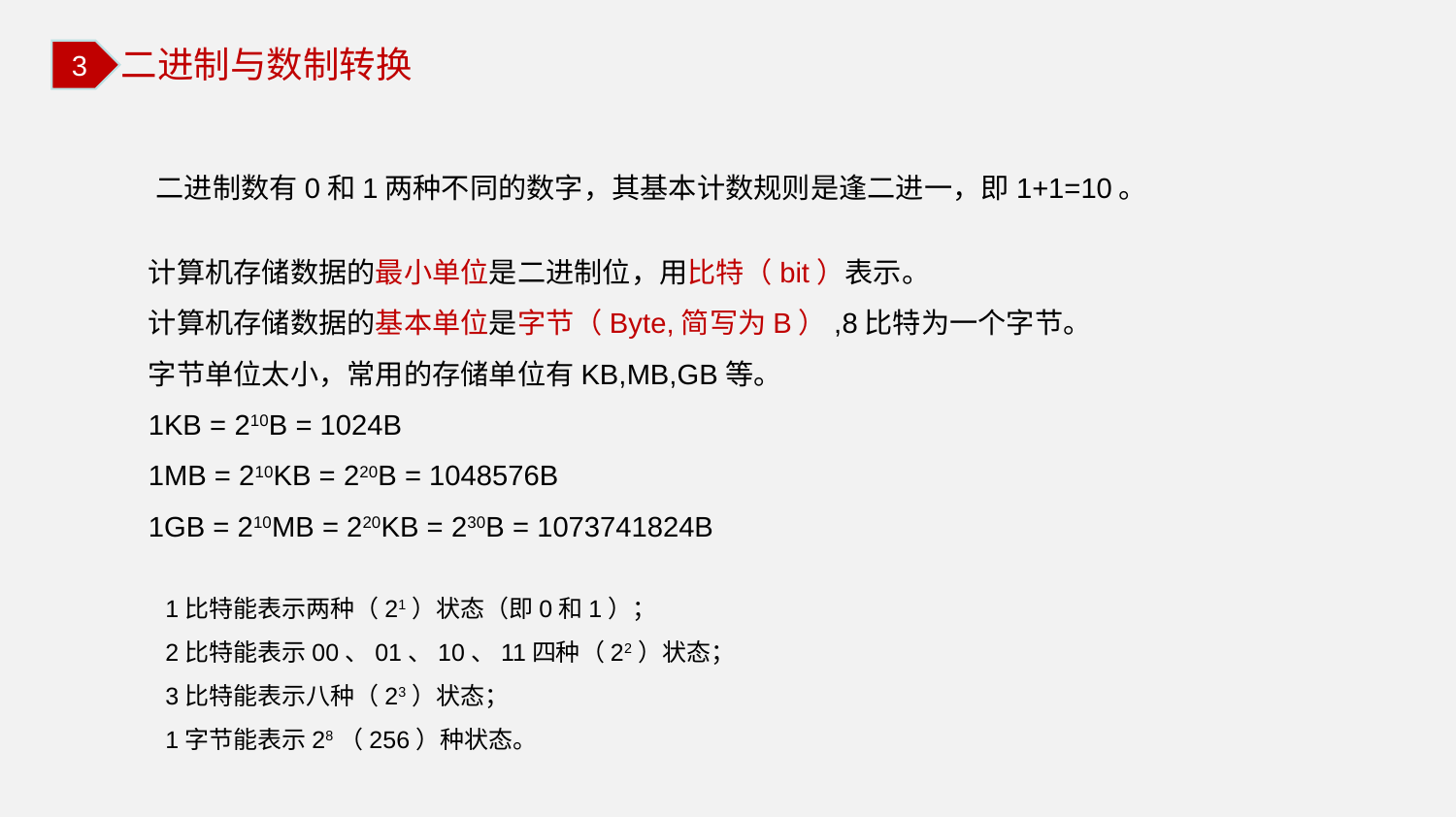

3
二进制与数制转换
二进制数有0和1两种不同的数字，其基本计数规则是逢二进一，即1+1=10。
计算机存储数据的最小单位是二进制位，用比特（bit）表示。
计算机存储数据的基本单位是字节（Byte,简写为B）,8比特为一个字节。
字节单位太小，常用的存储单位有KB,MB,GB等。
1KB = 210B = 1024B
1MB = 210KB = 220B = 1048576B
1GB = 210MB = 220KB = 230B = 1073741824B
1比特能表示两种（21）状态（即0和1）；
2比特能表示00、01、10、11四种（22）状态；
3比特能表示八种（23）状态；
1字节能表示28（256）种状态。